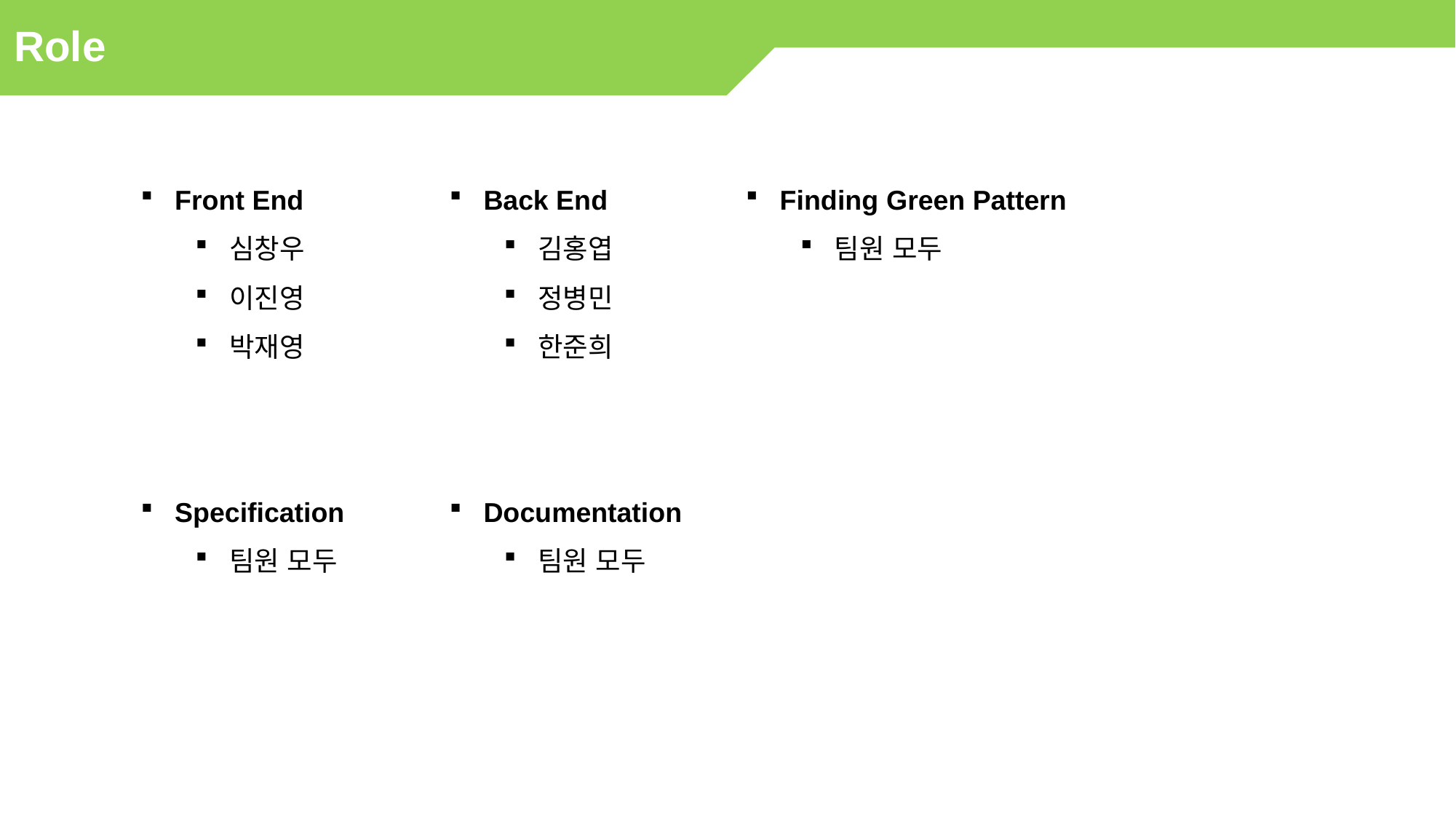

Role
Front End
심창우
이진영
박재영
Back End
김홍엽
정병민
한준희

Finding Green Pattern
팀원 모두
Specification
팀원 모두
Documentation
팀원 모두